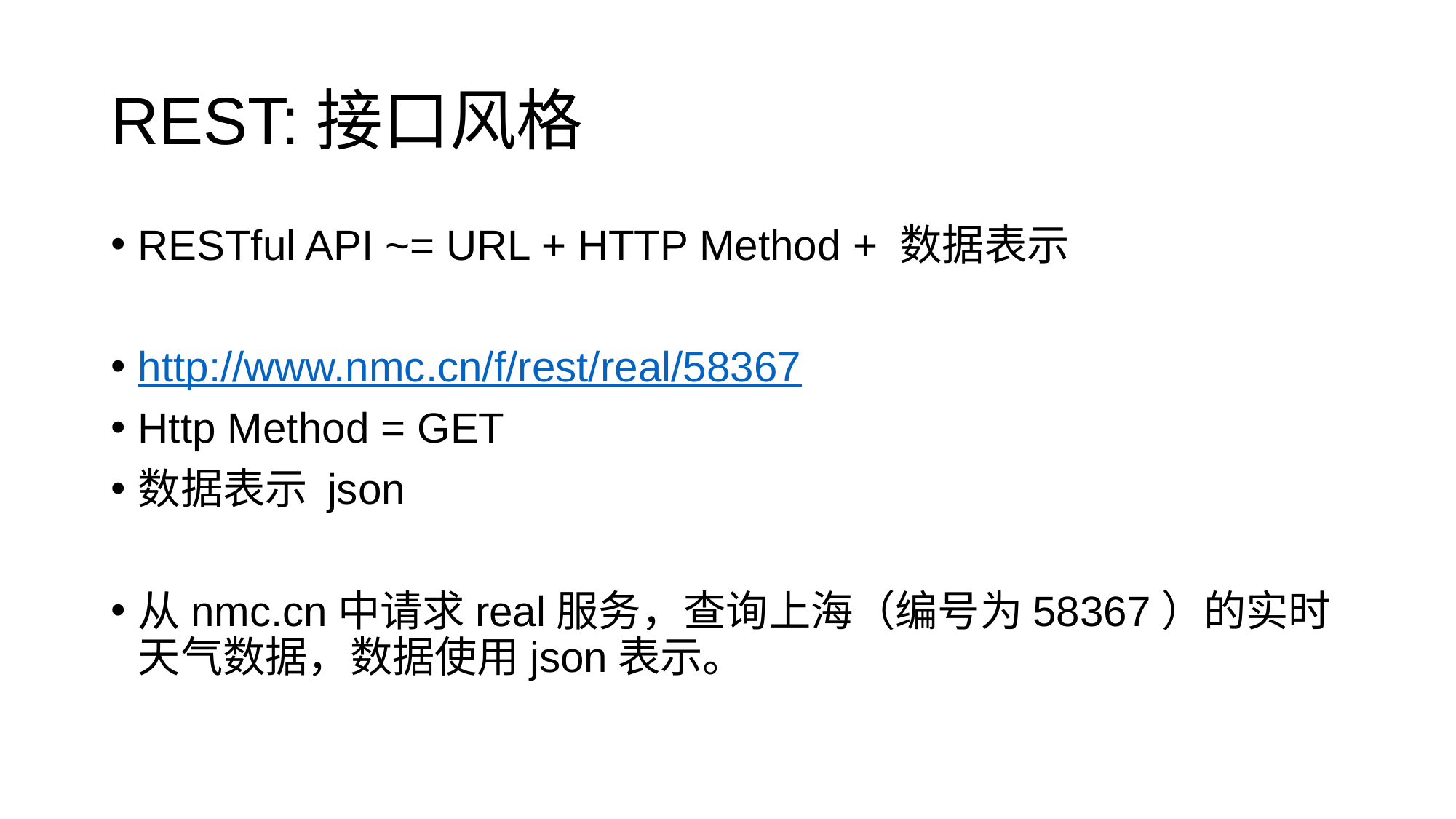

# REST:接口风格
RESTful API ~= URL + HTTP Method + 数据表示

http://www.nmc.cn/f/rest/real/58367
Http Method = GET
数据表示 json

从nmc.cn中请求real服务，查询上海（编号为58367）的实时天气数据，数据使用json表示。